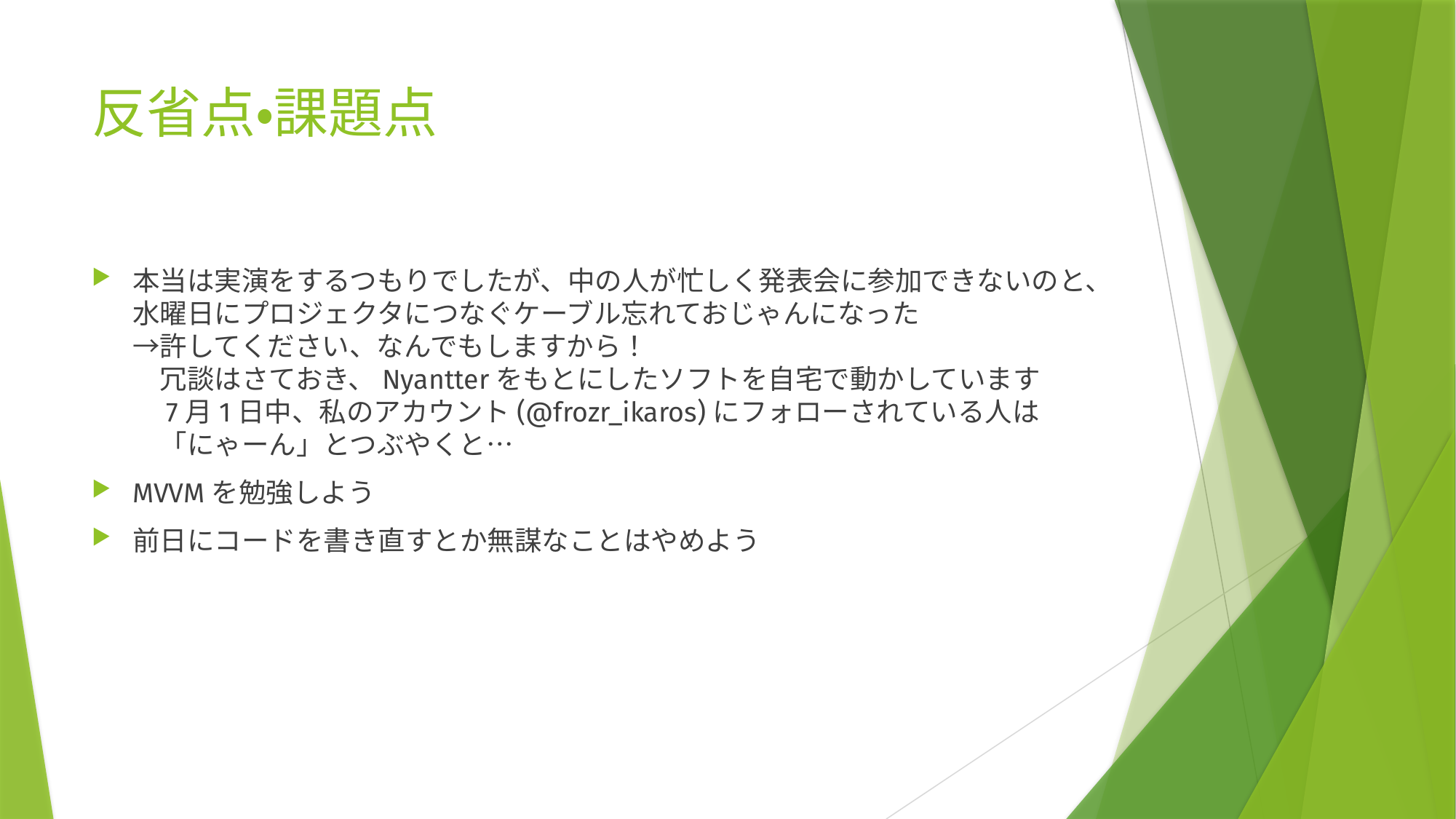

# 反省点・課題点
本当は実演をするつもりでしたが、中の人が忙しく発表会に参加できないのと、水曜日にプロジェクタにつなぐケーブル忘れておじゃんになった
→許してください、なんでもしますから！
　冗談はさておき、Nyantterをもとにしたソフトを自宅で動かしています
　7月1日中、私のアカウント(@frozr_ikaros)にフォローされている人は
　「にゃーん」とつぶやくと…
MVVMを勉強しよう
前日にコードを書き直すとか無謀なことはやめよう